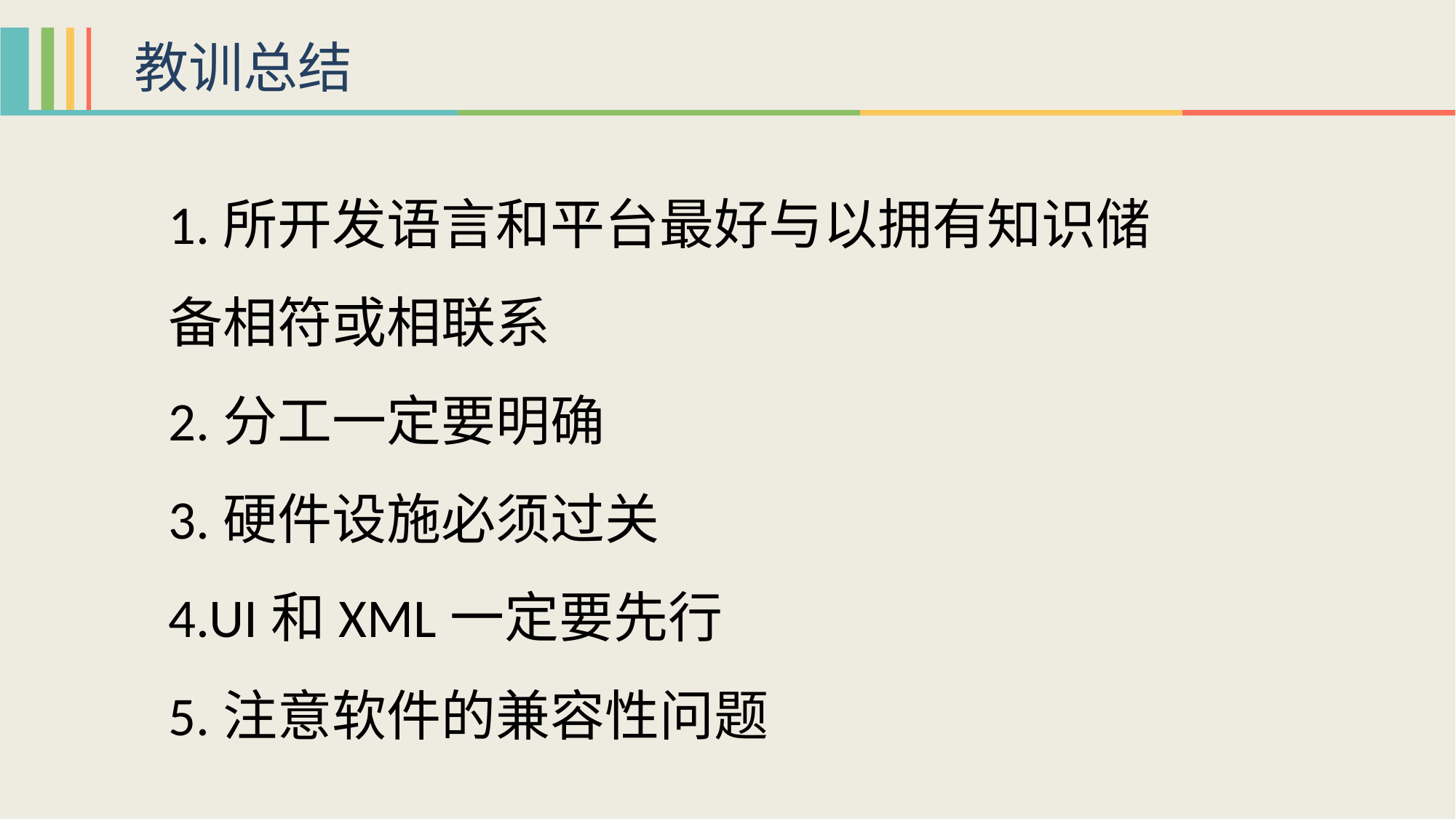

教训总结

1.所开发语言和平台最好与以拥有知识储备相符或相联系
2.分工一定要明确
3.硬件设施必须过关
4.UI和XML一定要先行
5.注意软件的兼容性问题